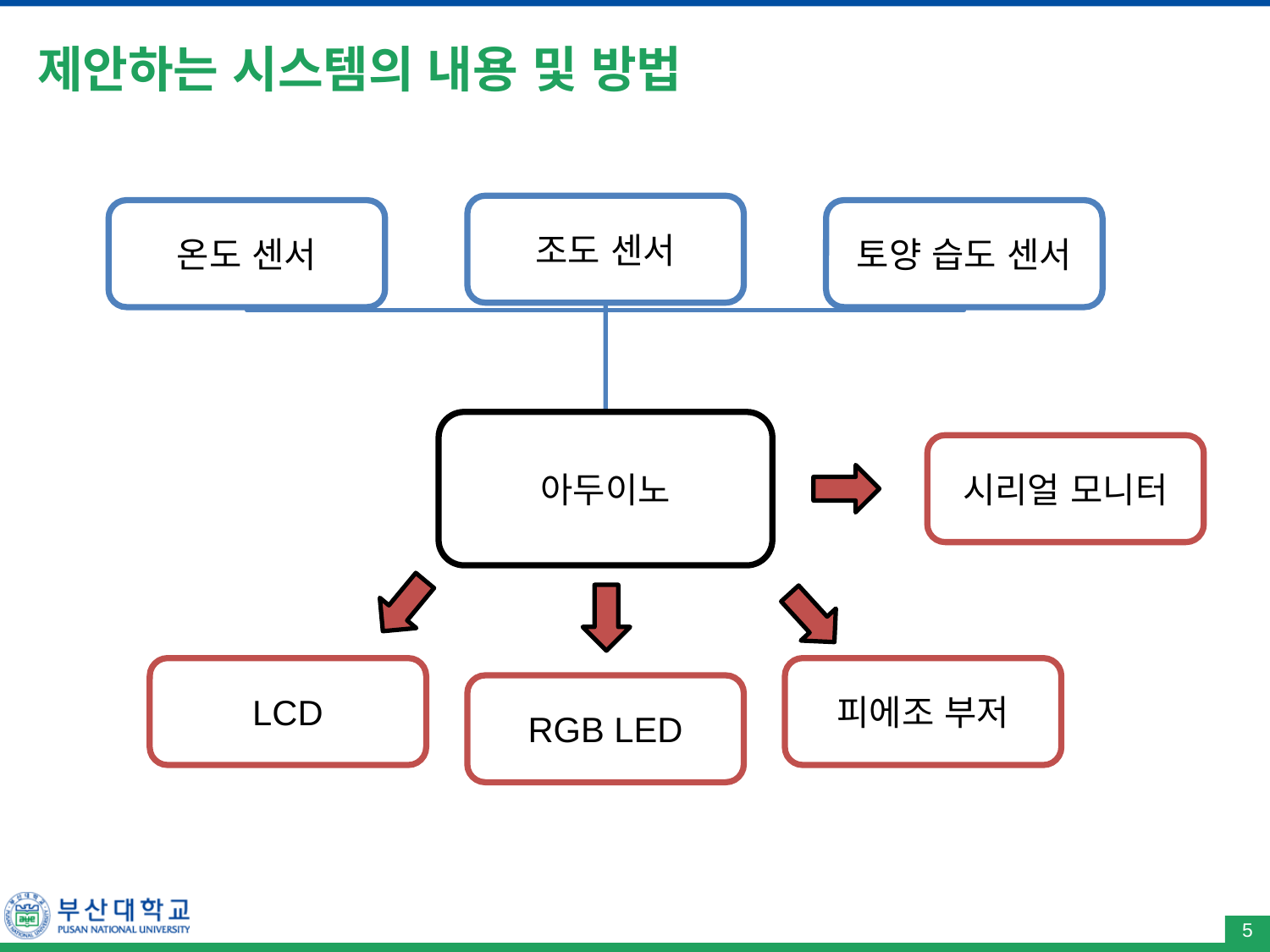

# 제안하는 시스템의 내용 및 방법
조도 센서
온도 센서
토양 습도 센서
아두이노
시리얼 모니터

LCD
피에조 부저
RGB LED
5